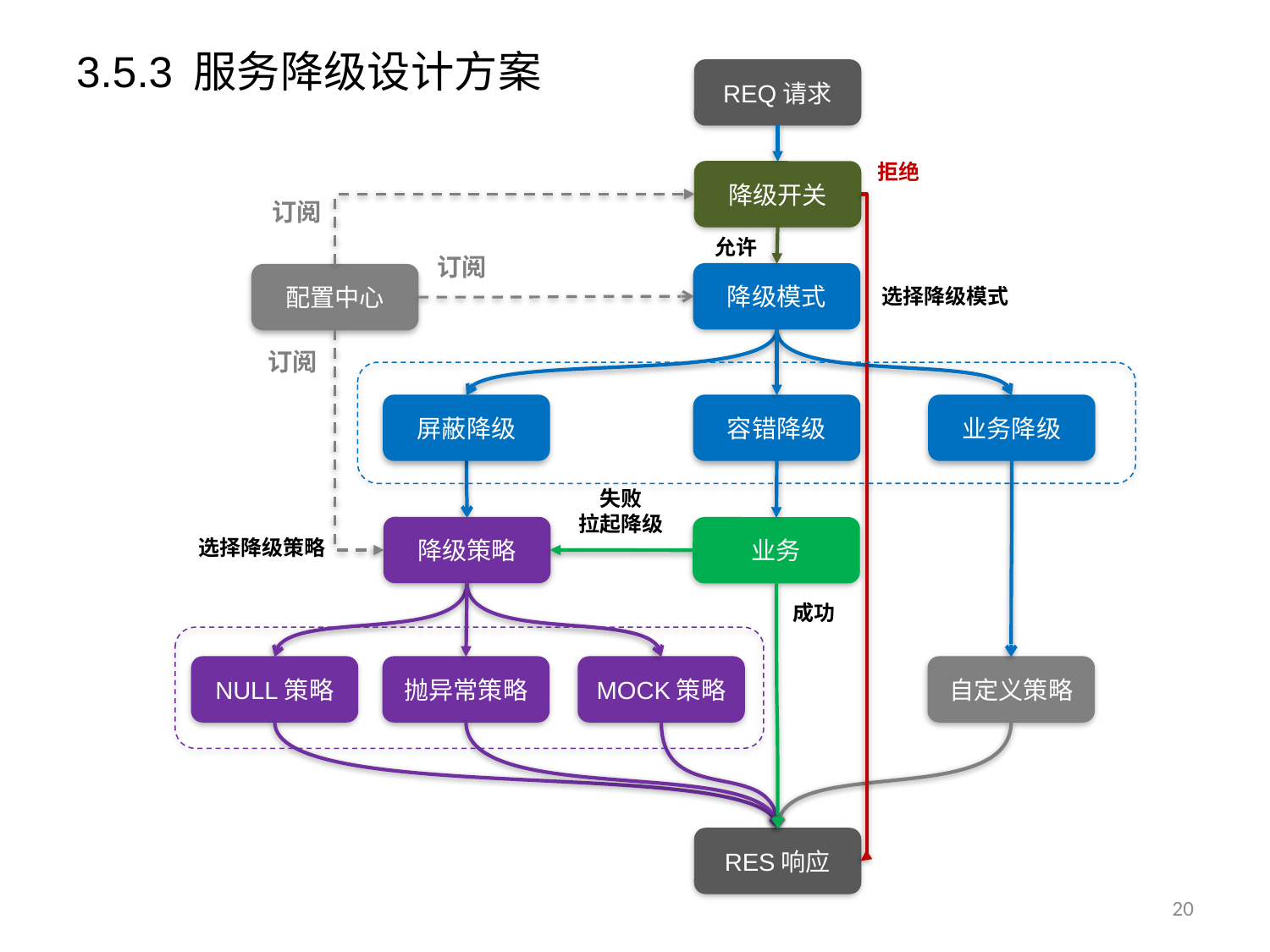

# 3.5.3 服务降级设计方案
REQ请求
拒绝
降级开关
订阅
允许
订阅
降级模式
配置中心
选择降级模式
订阅

屏蔽降级
容错降级
业务降级
失败
拉起降级
降级策略
业务
选择降级策略
成功

NULL策略
抛异常策略
MOCK策略
自定义策略
RES响应
20